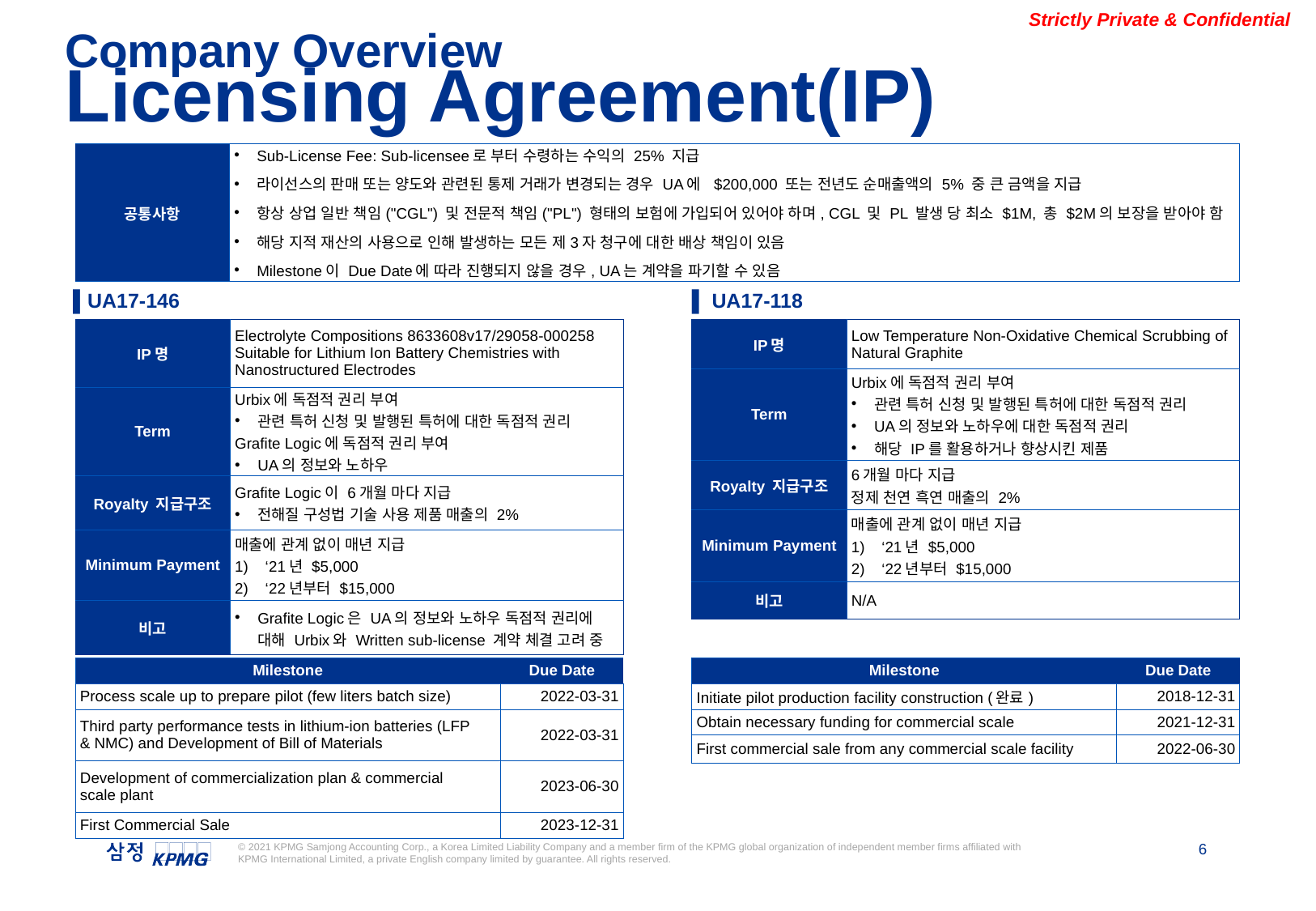

Company Overview
Licensing Agreement(IP)
| 공통사항 | Sub-License Fee: Sub-licensee로 부터 수령하는 수익의 25% 지급 라이선스의 판매 또는 양도와 관련된 통제 거래가 변경되는 경우 UA에 $200,000 또는 전년도 순매출액의 5% 중 큰 금액을 지급 항상 상업 일반 책임("CGL") 및 전문적 책임("PL") 형태의 보험에 가입되어 있어야 하며, CGL 및 PL 발생 당 최소 $1M, 총 $2M의 보장을 받아야 함 해당 지적 재산의 사용으로 인해 발생하는 모든 제3자 청구에 대한 배상 책임이 있음 Milestone이 Due Date에 따라 진행되지 않을 경우, UA는 계약을 파기할 수 있음 |
| --- | --- |
▌UA17-146
▌ UA17-118
| IP명 | Electrolyte Compositions 8633608v17/29058-000258 Suitable for Lithium Ion Battery Chemistries with Nanostructured Electrodes |
| --- | --- |
| Term | Urbix에 독점적 권리 부여 관련 특허 신청 및 발행된 특허에 대한 독점적 권리 Grafite Logic에 독점적 권리 부여 UA의 정보와 노하우 |
| Royalty 지급구조 | Grafite Logic이 6개월 마다 지급 전해질 구성법 기술 사용 제품 매출의 2% |
| Minimum Payment | 매출에 관계 없이 매년 지급 ‘21년 $5,000 ‘22년부터 $15,000 |
| 비고 | Grafite Logic은 UA의 정보와 노하우 독점적 권리에 대해 Urbix와 Written sub-license 계약 체결 고려 중 |
| IP명 | Low Temperature Non-Oxidative Chemical Scrubbing of Natural Graphite |
| --- | --- |
| Term | Urbix에 독점적 권리 부여 관련 특허 신청 및 발행된 특허에 대한 독점적 권리 UA의 정보와 노하우에 대한 독점적 권리 해당 IP를 활용하거나 향상시킨 제품 |
| Royalty 지급구조 | 6개월 마다 지급 정제 천연 흑연 매출의 2% |
| Minimum Payment | 매출에 관계 없이 매년 지급 ‘21년 $5,000 ‘22년부터 $15,000 |
| 비고 | N/A |
| Milestone | Due Date |
| --- | --- |
| Process scale up to prepare pilot (few liters batch size) | 2022-03-31 |
| Third party performance tests in lithium-ion batteries (LFP & NMC) and Development of Bill of Materials | 2022-03-31 |
| Development of commercialization plan & commercial scale plant | 2023-06-30 |
| First Commercial Sale | 2023-12-31 |
| Milestone | Due Date |
| --- | --- |
| Initiate pilot production facility construction (완료) | 2018-12-31 |
| Obtain necessary funding for commercial scale | 2021-12-31 |
| First commercial sale from any commercial scale facility | 2022-06-30 |